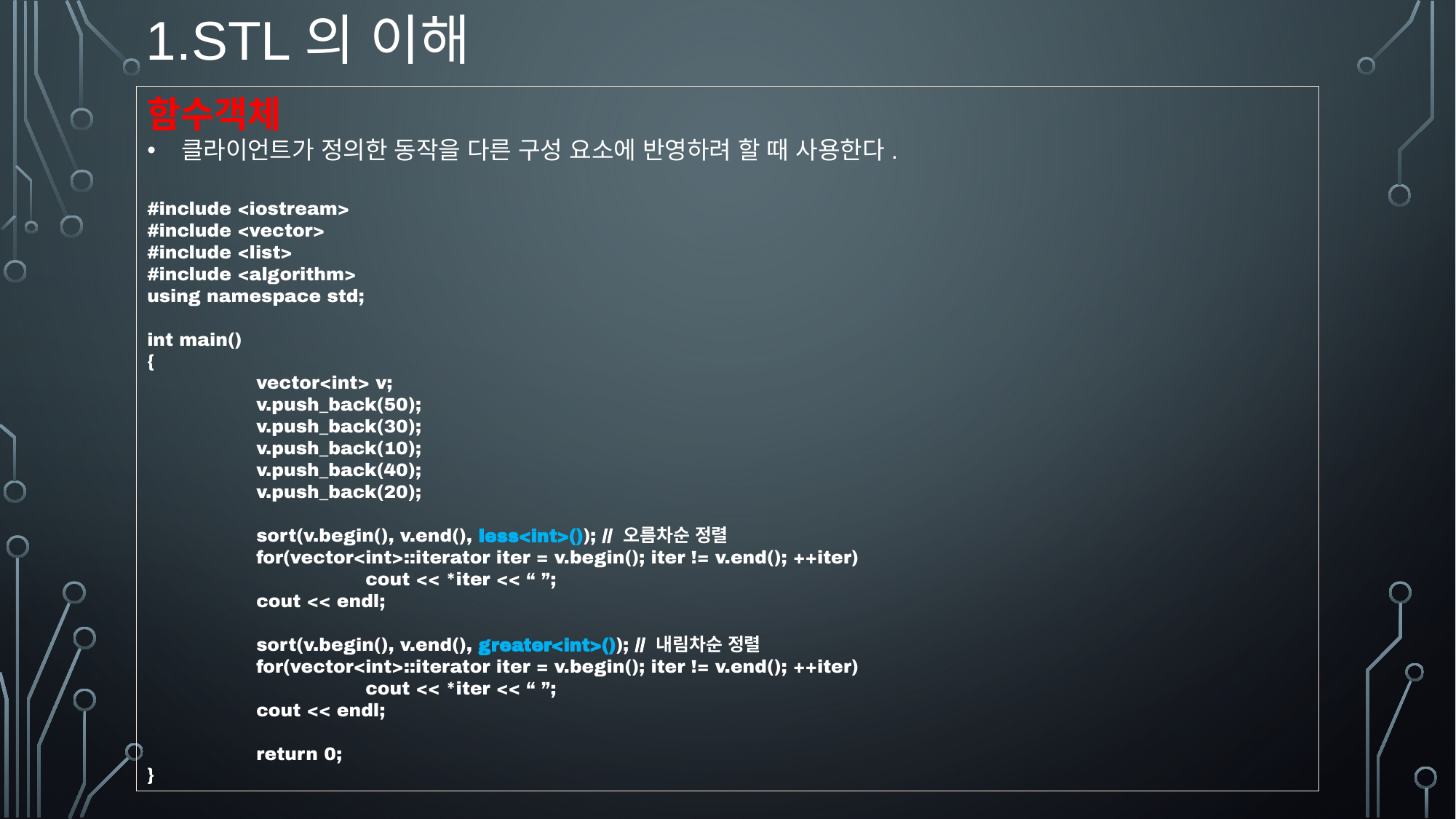

# 1.Stl의 이해
함수객체
클라이언트가 정의한 동작을 다른 구성 요소에 반영하려 할 때 사용한다.

#include <iostream>
#include <vector>
#include <list>
#include <algorithm>
using namespace std;

int main()
{
	vector<int> v;
	v.push_back(50);
	v.push_back(30);
	v.push_back(10);
	v.push_back(40);
	v.push_back(20);

	sort(v.begin(), v.end(), less<int>()); // 오름차순 정렬
	for(vector<int>::iterator iter = v.begin(); iter != v.end(); ++iter)
		cout << *iter << “ ”;
	cout << endl;

	sort(v.begin(), v.end(), greater<int>()); // 내림차순 정렬
	for(vector<int>::iterator iter = v.begin(); iter != v.end(); ++iter)
		cout << *iter << “ ”;
	cout << endl;

	return 0;
}